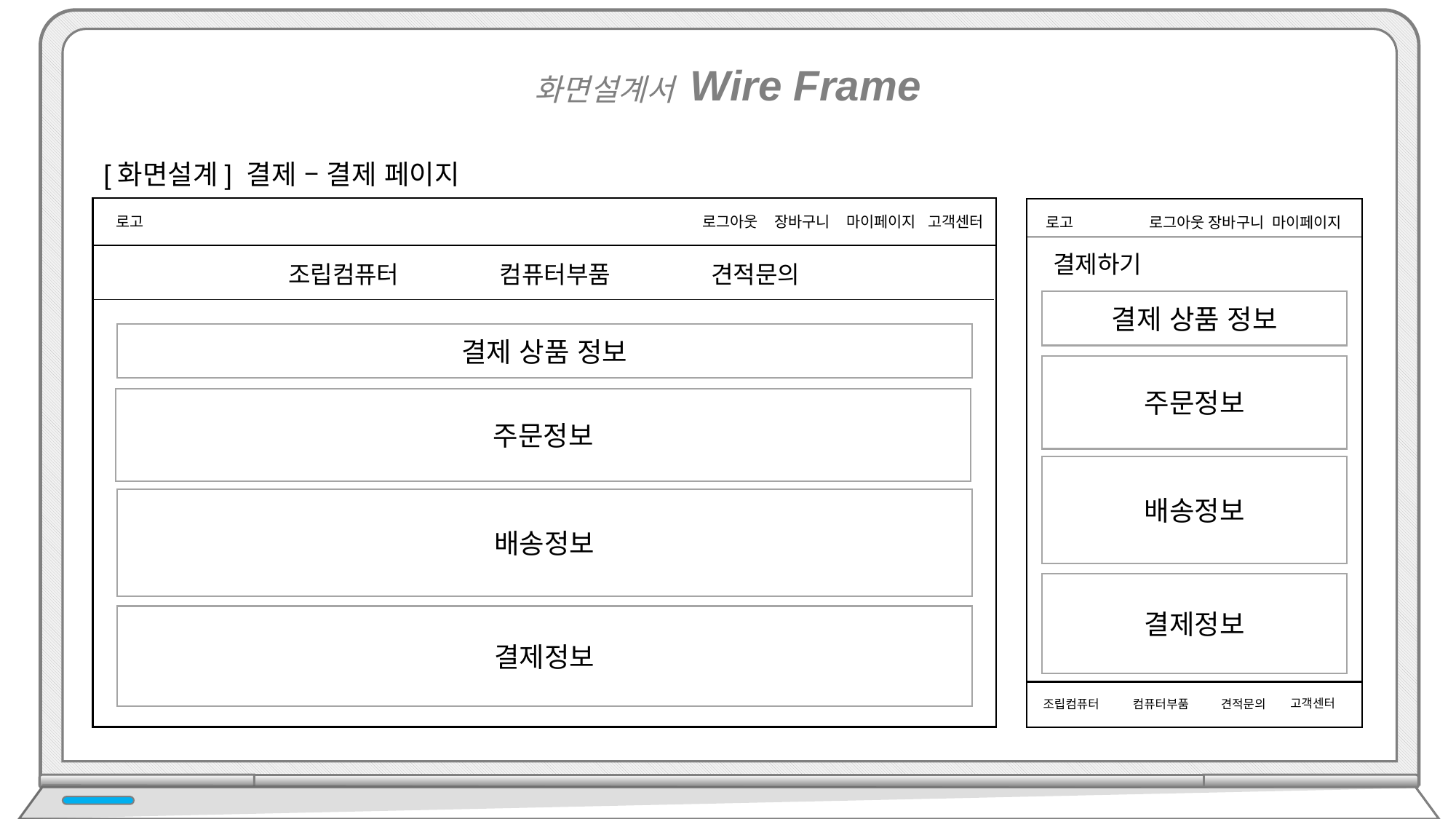

화면설계서 Wire Frame
[화면설계] 결제 – 결제 페이지

로그아웃    장바구니    마이페이지   고객센터
로고
로고
로그아웃 장바구니  마이페이지
결제하기
조립컴퓨터               컴퓨터부품               견적문의
결제 상품 정보
결제 상품 정보
주문정보
주문정보
배송정보
배송정보
결제정보
결제정보

고객센터
견적문의
조립컴퓨터
컴퓨터부품